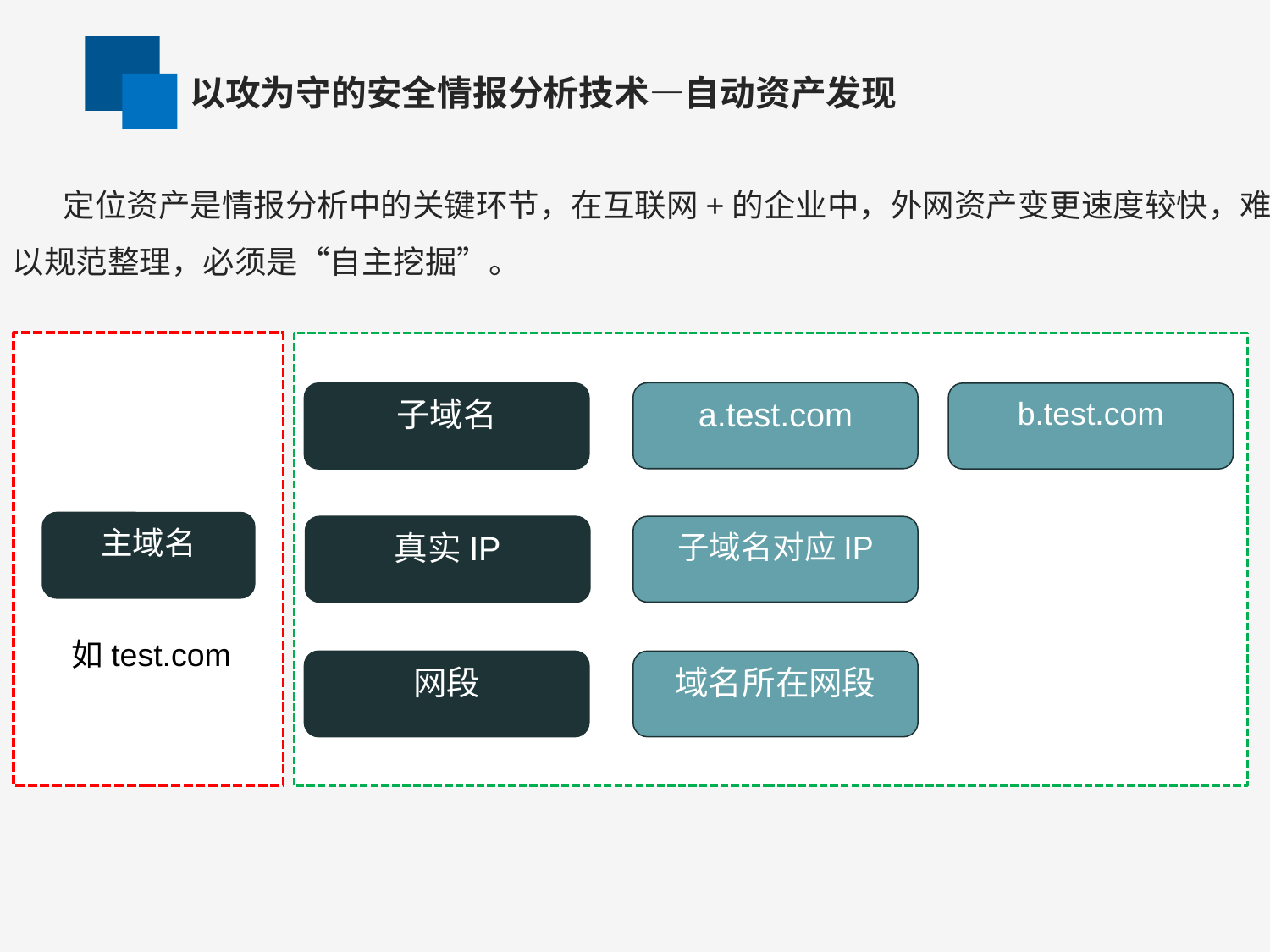

以攻为守的安全情报分析技术—自动资产发现
      定位资产是情报分析中的关键环节，在互联网+的企业中，外网资产变更速度较快，难以规范整理，必须是“自主挖掘”。

a.test.com
子域名
b.test.com
主域名
真实IP
子域名对应IP
如test.com
网段
域名所在网段